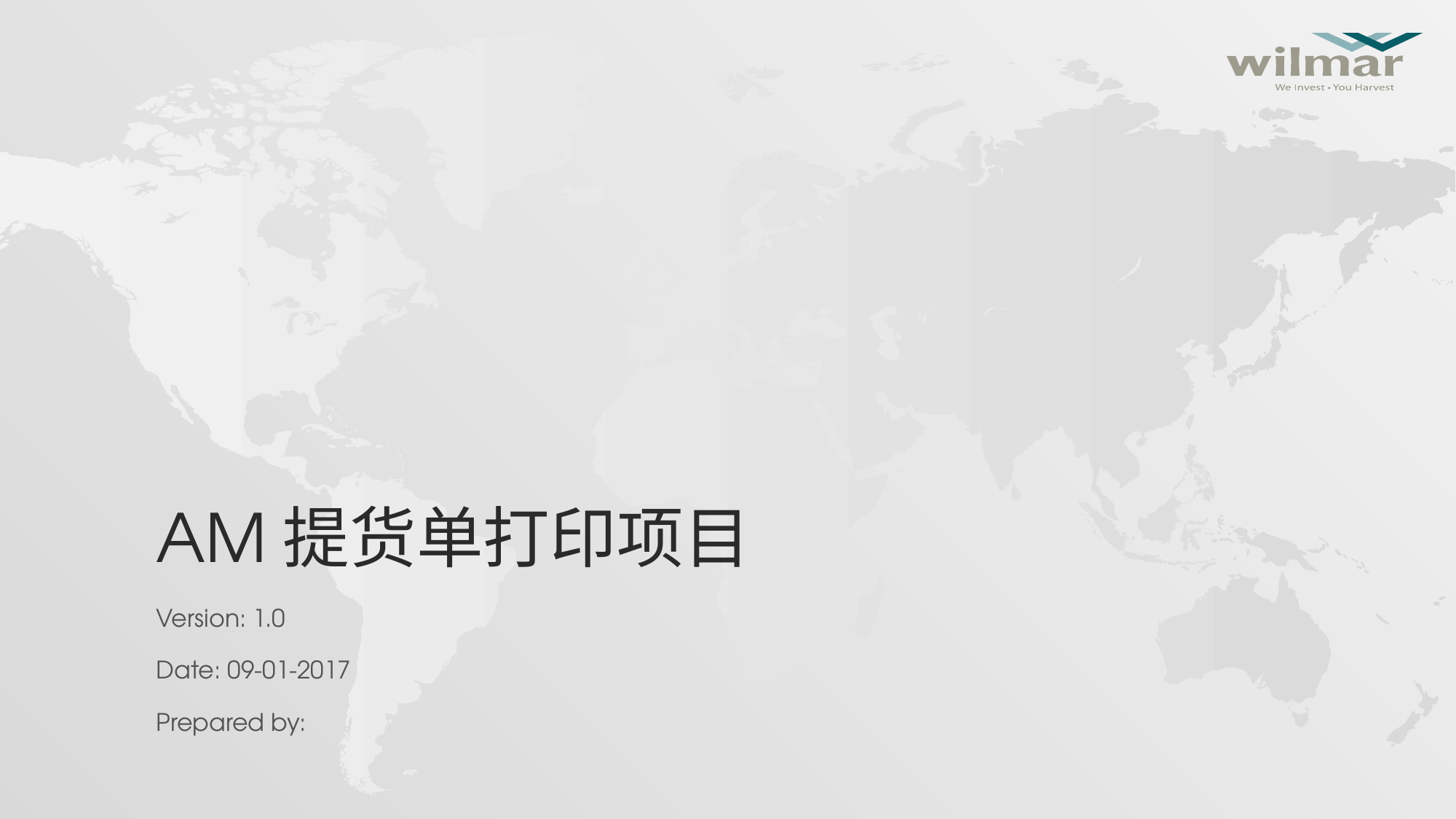

# AM提货单打印项目
Version: 1.0

Date: 09-01-2017

Prepared by: